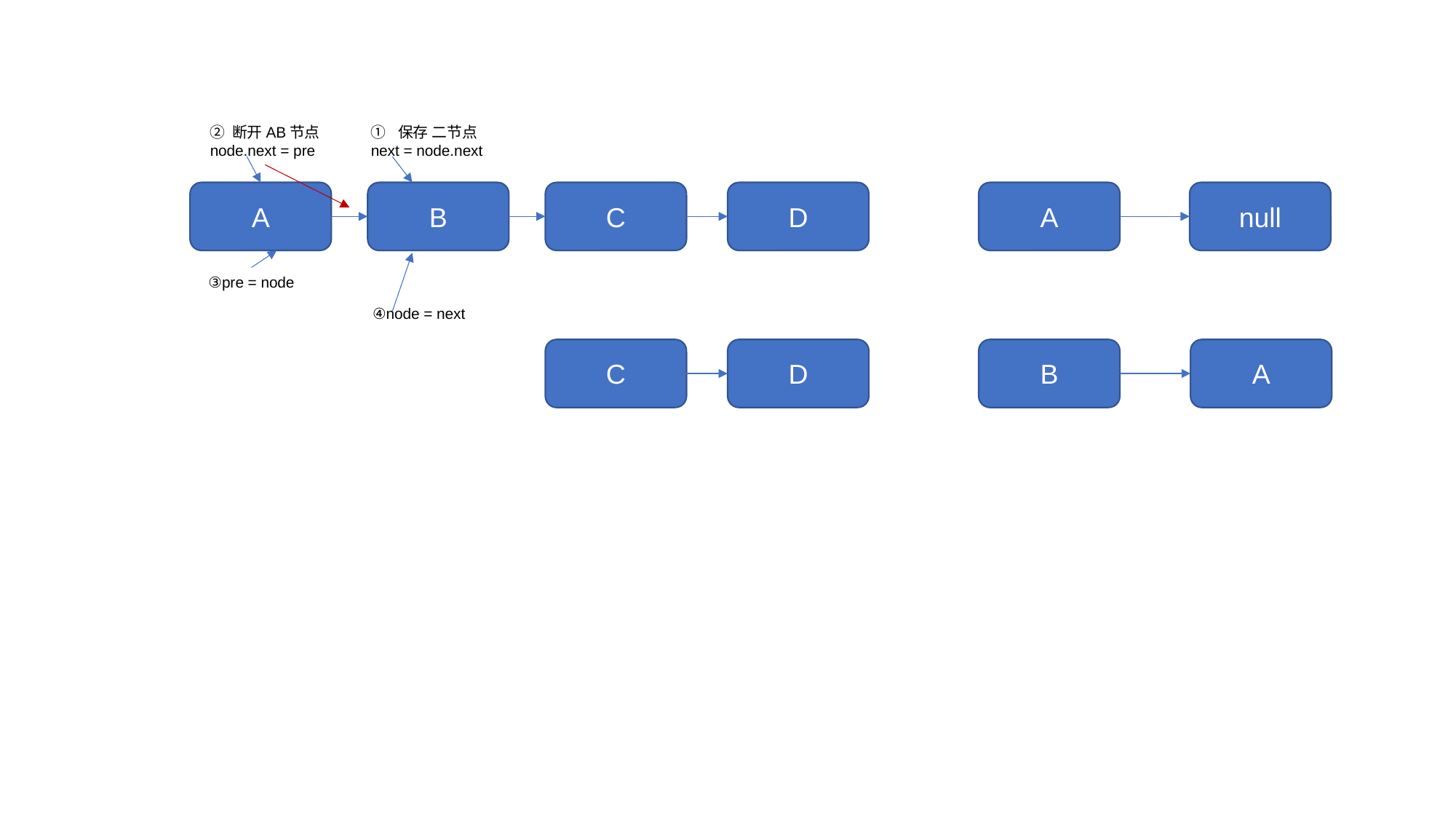

② 断开AB节点
node.next = pre
保存 二节点
next = node.next
A
null
C
D
A
B
③pre = node
④node = next
B
A
C
D